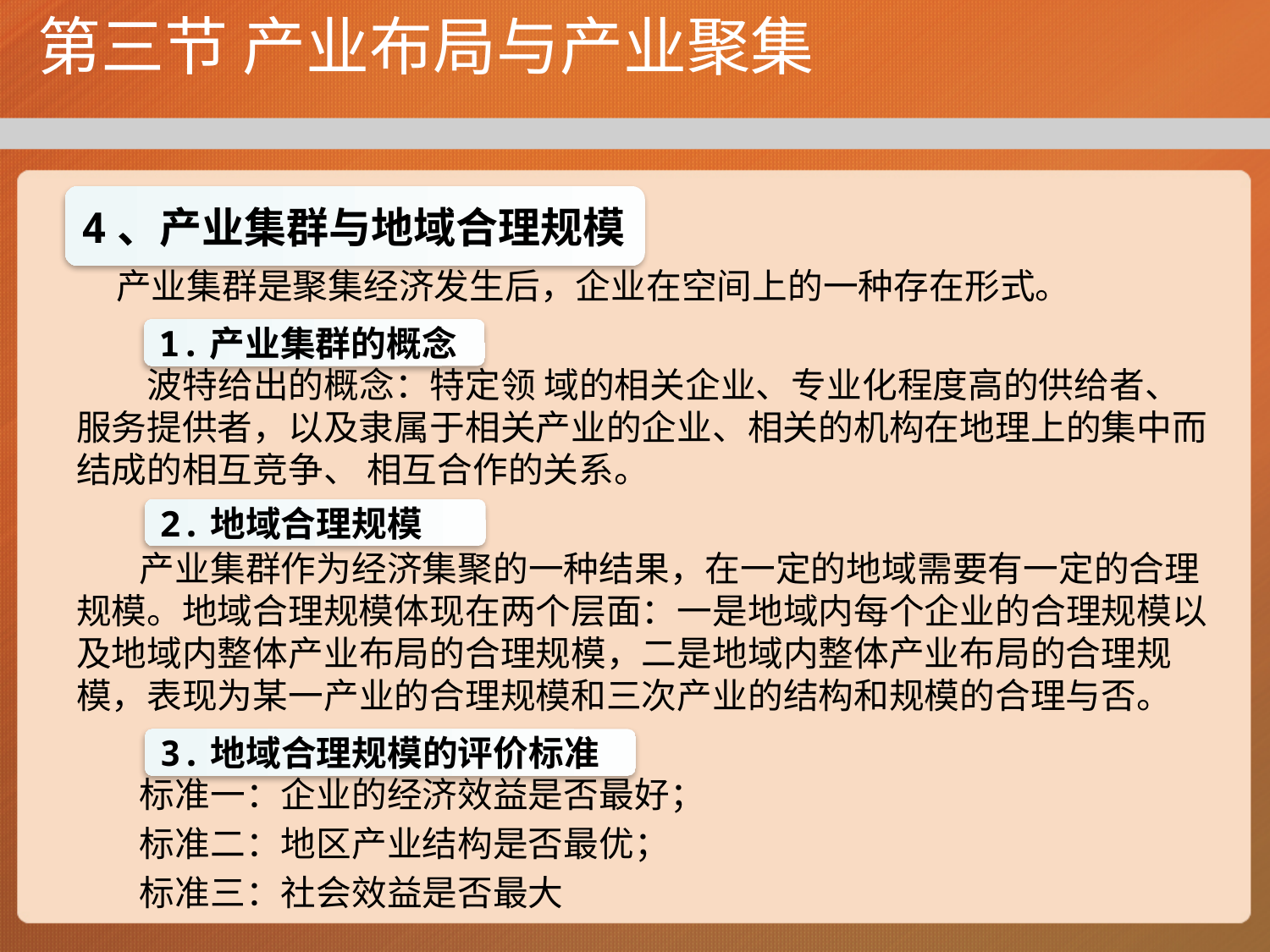

# 第三节 产业布局与产业聚集
4、产业集群与地域合理规模

    产业集群是聚集经济发生后，企业在空间上的一种存在形式。

        波特给出的概念：特定领 域的相关企业、专业化程度高的供给者、服务提供者，以及隶属于相关产业的企业、相关的机构在地理上的集中而结成的相互竞争、 相互合作的关系。

       产业集群作为经济集聚的一种结果，在一定的地域需要有一定的合理规模。地域合理规模体现在两个层面：一是地域内每个企业的合理规模以及地域内整体产业布局的合理规模，二是地域内整体产业布局的合理规模，表现为某一产业的合理规模和三次产业的结构和规模的合理与否。

       标准一：企业的经济效益是否最好；
       标准二：地区产业结构是否最优；
       标准三：社会效益是否最大
1.产业集群的概念
2.地域合理规模
3.地域合理规模的评价标准